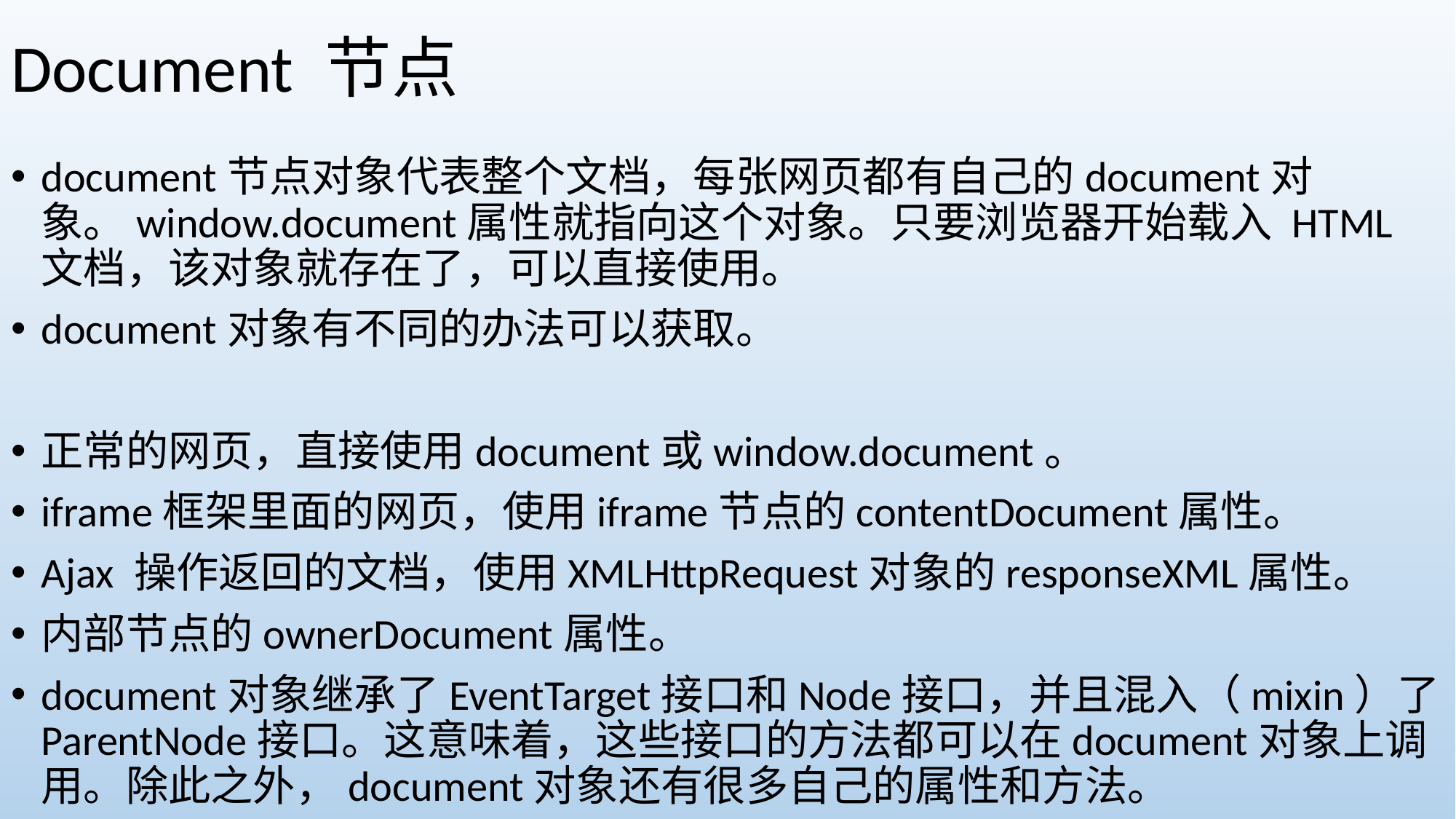

# Document 节点
document节点对象代表整个文档，每张网页都有自己的document对象。window.document属性就指向这个对象。只要浏览器开始载入 HTML 文档，该对象就存在了，可以直接使用。
document对象有不同的办法可以获取。

正常的网页，直接使用document或window.document。
iframe框架里面的网页，使用iframe节点的contentDocument属性。
Ajax 操作返回的文档，使用XMLHttpRequest对象的responseXML属性。
内部节点的ownerDocument属性。
document对象继承了EventTarget接口和Node接口，并且混入（mixin）了ParentNode接口。这意味着，这些接口的方法都可以在document对象上调用。除此之外，document对象还有很多自己的属性和方法。